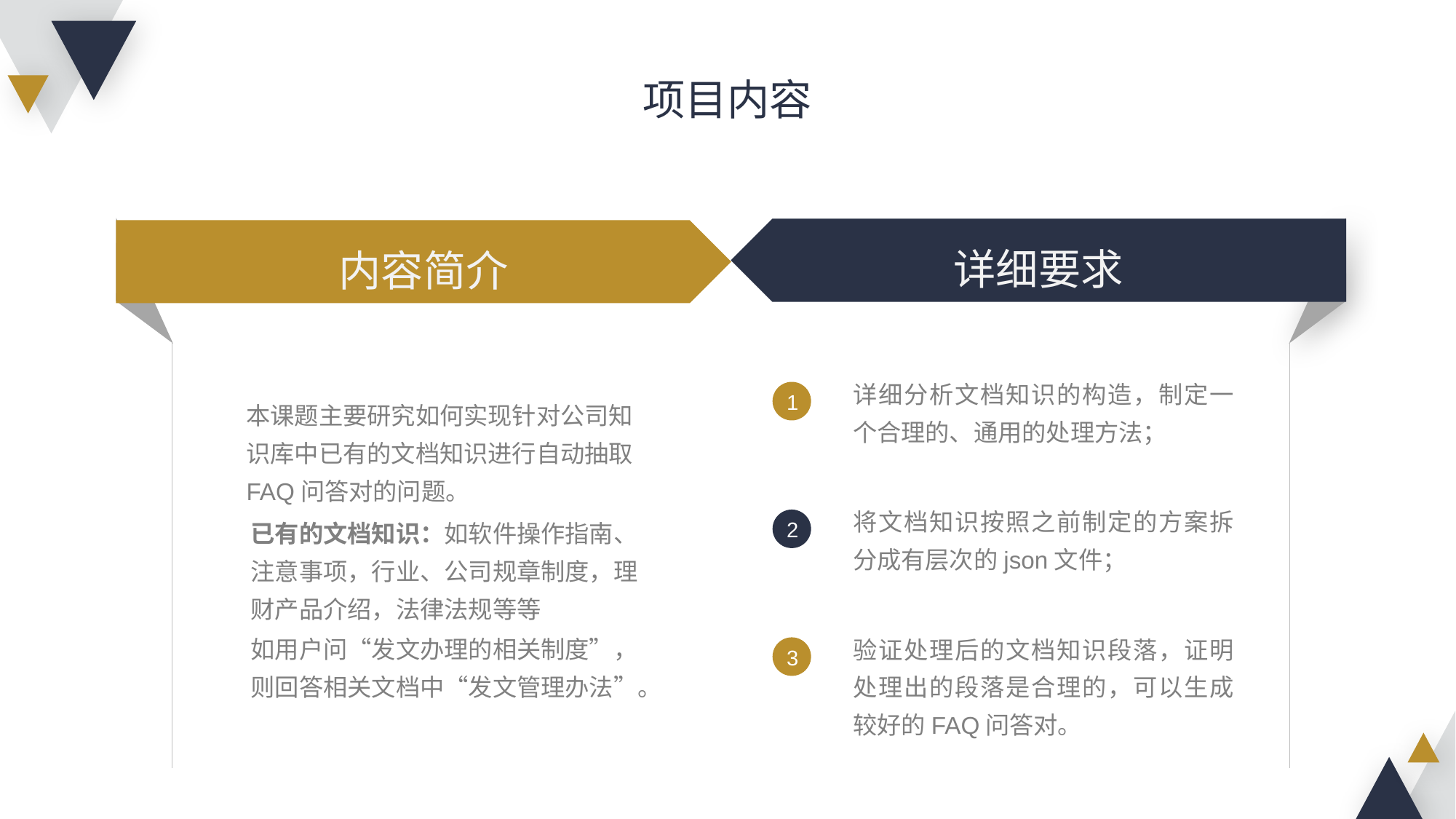

项目内容

详细要求

内容简介
详细分析文档知识的构造，制定一个合理的、通用的处理方法；
1

本课题主要研究如何实现针对公司知识库中已有的文档知识进行自动抽取FAQ问答对的问题。
将文档知识按照之前制定的方案拆分成有层次的json文件；
2

已有的文档知识：如软件操作指南、注意事项，行业、公司规章制度，理财产品介绍，法律法规等等
如用户问“发文办理的相关制度”，则回答相关文档中“发文管理办法”。
验证处理后的文档知识段落，证明处理出的段落是合理的，可以生成较好的FAQ问答对。
3